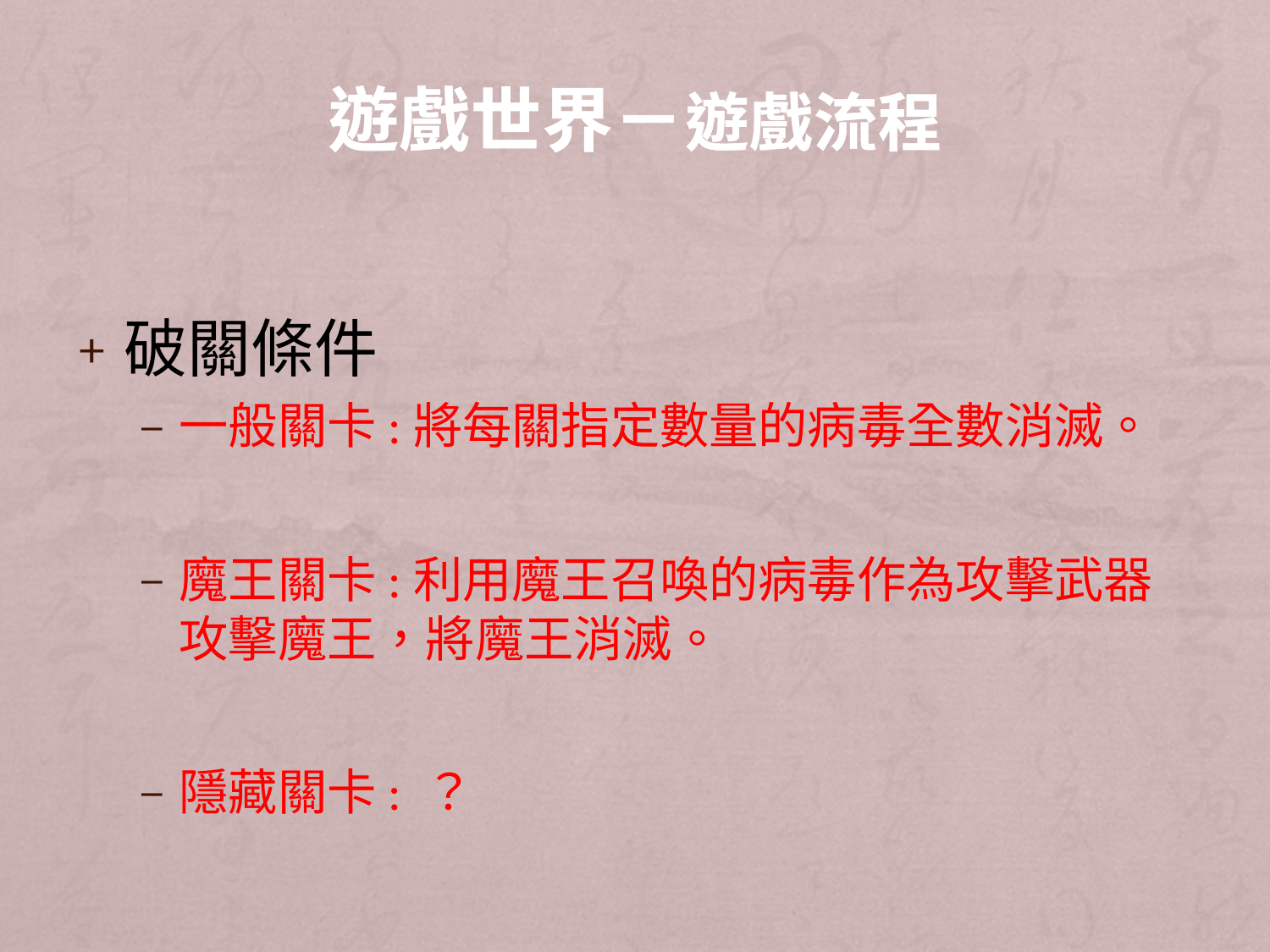

# 遊戲世界－遊戲流程

破關條件
一般關卡:將每關指定數量的病毒全數消滅。

魔王關卡:利用魔王召喚的病毒作為攻擊武器攻擊魔王，將魔王消滅。

隱藏關卡: ？